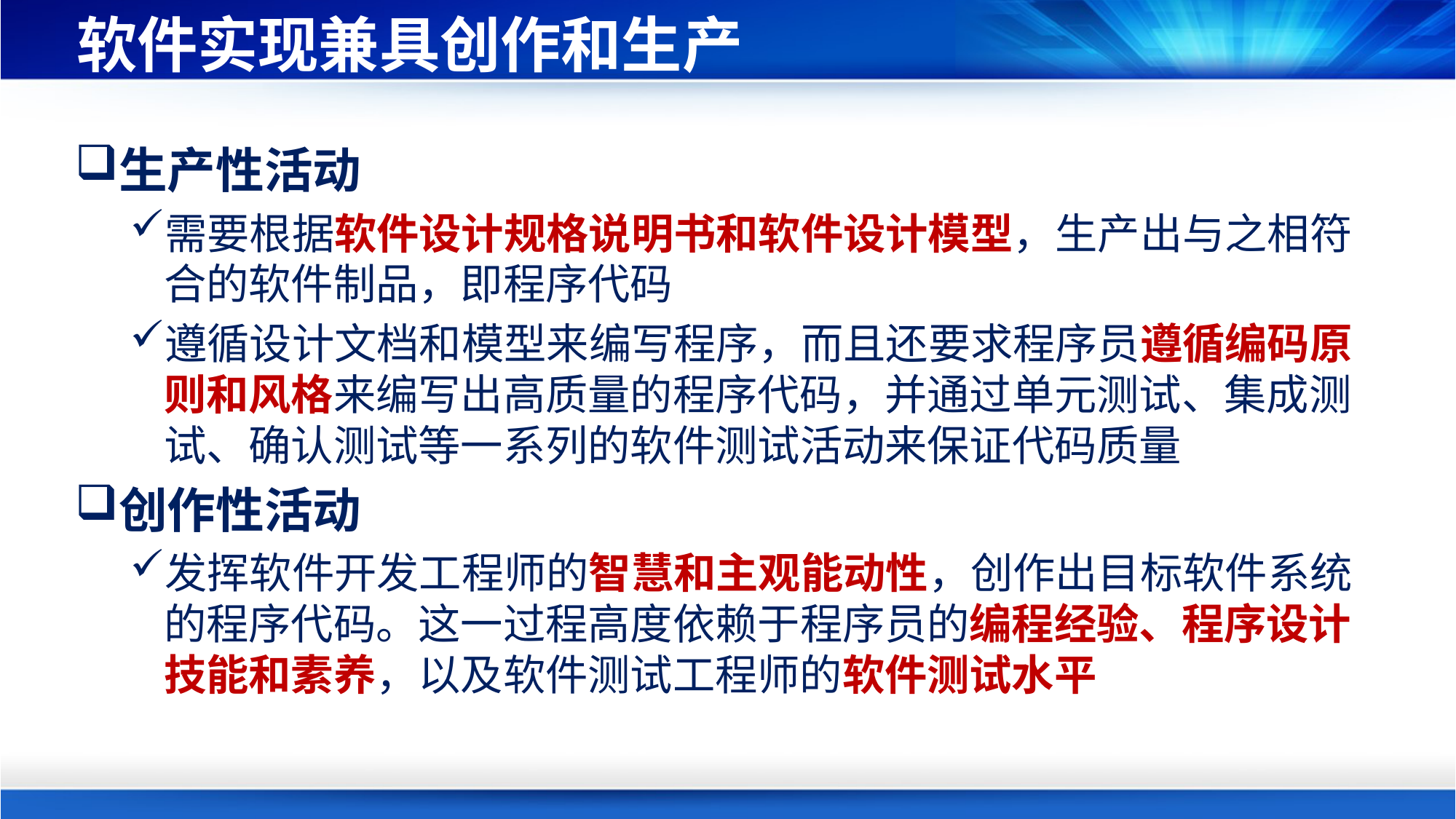

# 软件实现兼具创作和生产
生产性活动
需要根据软件设计规格说明书和软件设计模型，生产出与之相符合的软件制品，即程序代码
遵循设计文档和模型来编写程序，而且还要求程序员遵循编码原则和风格来编写出高质量的程序代码，并通过单元测试、集成测试、确认测试等一系列的软件测试活动来保证代码质量
创作性活动
发挥软件开发工程师的智慧和主观能动性，创作出目标软件系统的程序代码。这一过程高度依赖于程序员的编程经验、程序设计技能和素养，以及软件测试工程师的软件测试水平